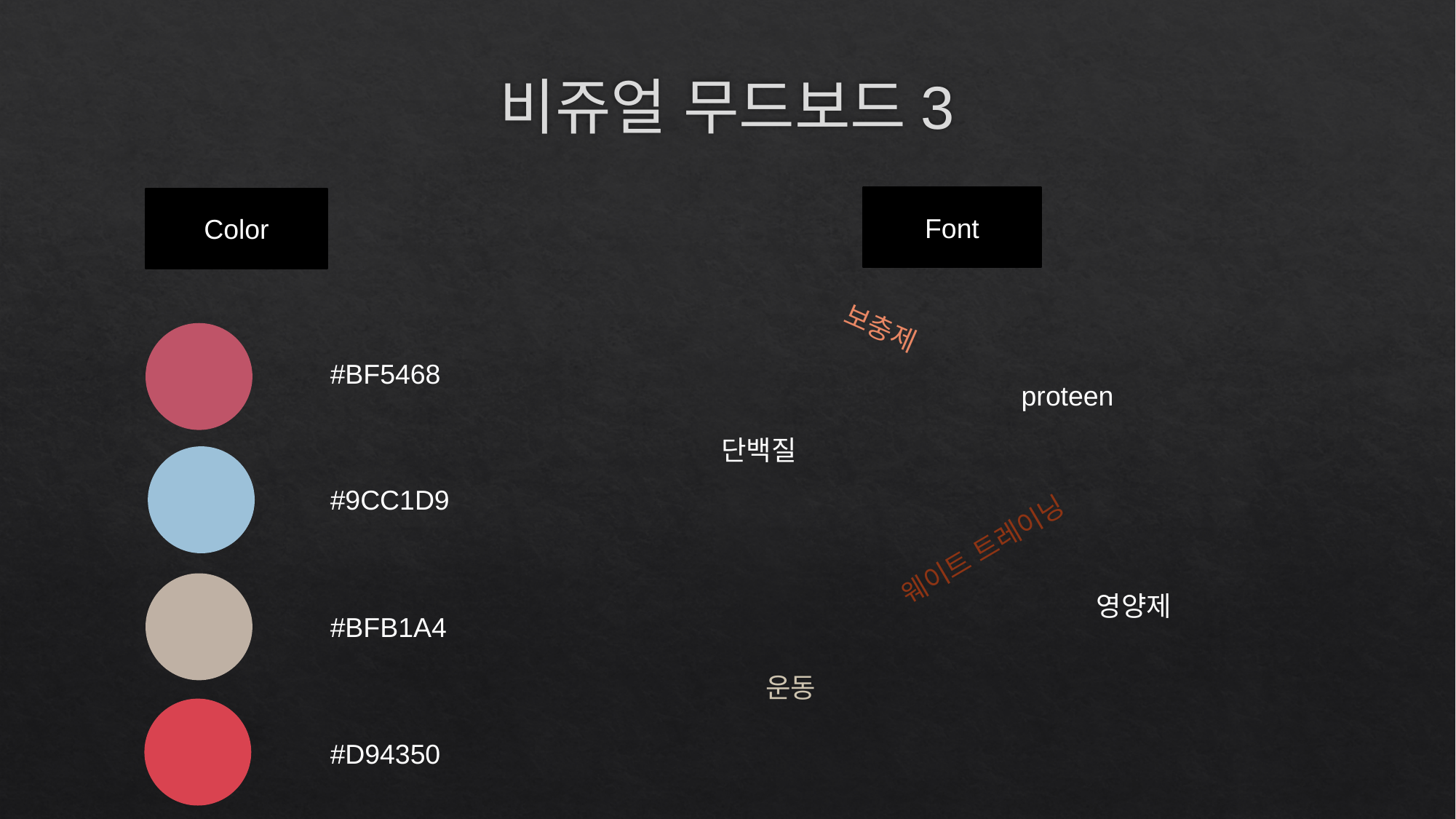

# 비쥬얼 무드보드3
Font
Color

보충제
#BF5468
proteen
단백질

#9CC1D9
웨이트 트레이닝

영양제
#BFB1A4
운동

#D94350